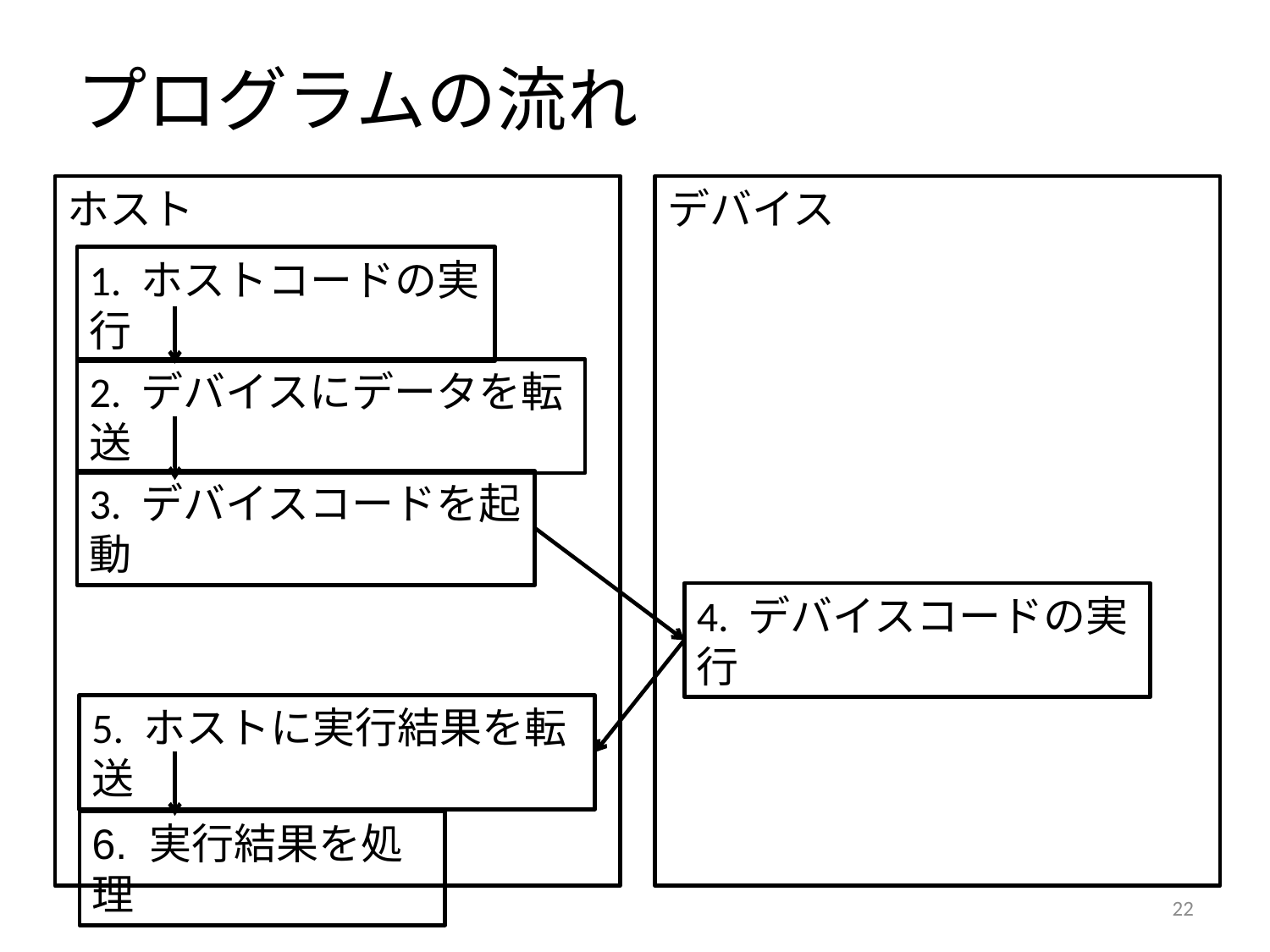

# プログラムの流れ

ホスト

デバイス
1. ホストコードの実行
2. デバイスにデータを転送
3. デバイスコードを起動
4. デバイスコードの実行
5. ホストに実行結果を転送
6. 実行結果を処理
22